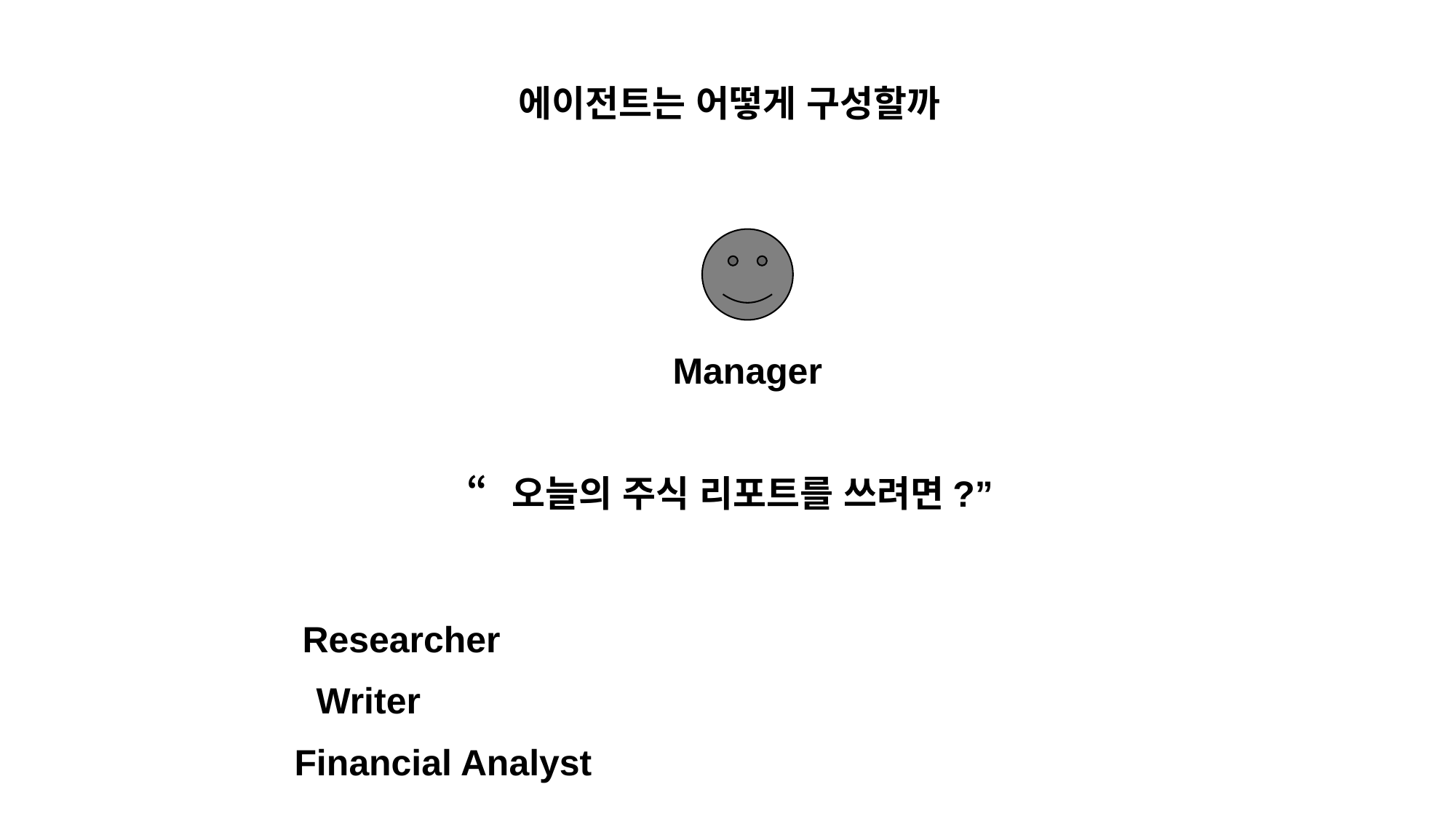

에이전트는 어떻게 구성할까

Manager
“오늘의 주식 리포트를 쓰려면?”
Researcher
Writer
Financial Analyst